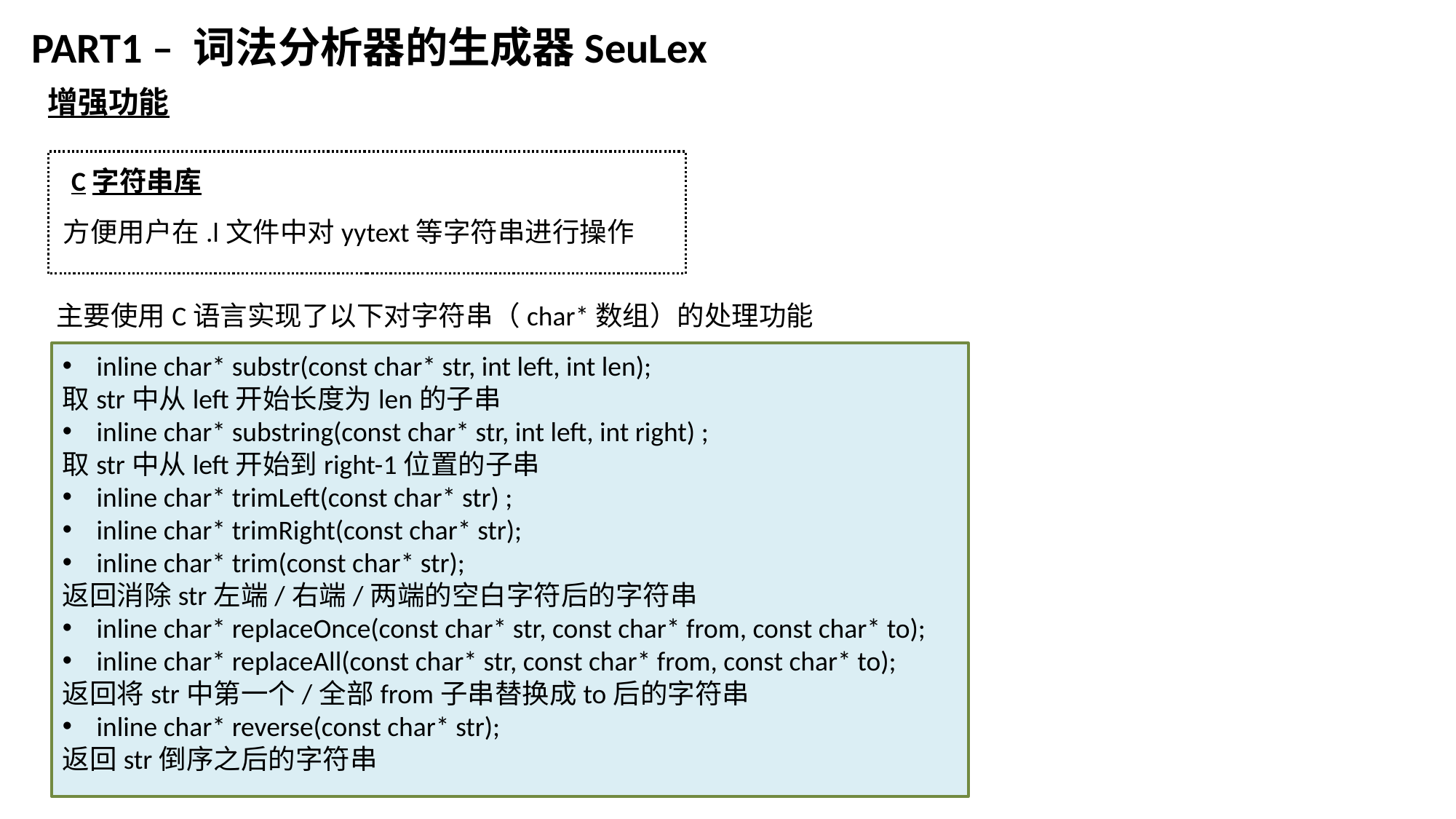

PART1 – 词法分析器的生成器SeuLex
增强功能
方便用户在.l文件中对yytext等字符串进行操作
C字符串库
方便用户在.l文件中对yytext等字符串进行操作
主要使用C语言实现了以下对字符串（char*数组）的处理功能
inline char* substr(const char* str, int left, int len);
取str中从left开始长度为len的子串
inline char* substring(const char* str, int left, int right) ;
取str中从left开始到right-1位置的子串
inline char* trimLeft(const char* str) ;
inline char* trimRight(const char* str);
inline char* trim(const char* str);
返回消除str左端/右端/两端的空白字符后的字符串
inline char* replaceOnce(const char* str, const char* from, const char* to);
inline char* replaceAll(const char* str, const char* from, const char* to);
返回将str中第一个/全部from子串替换成to后的字符串
inline char* reverse(const char* str);
返回str倒序之后的字符串